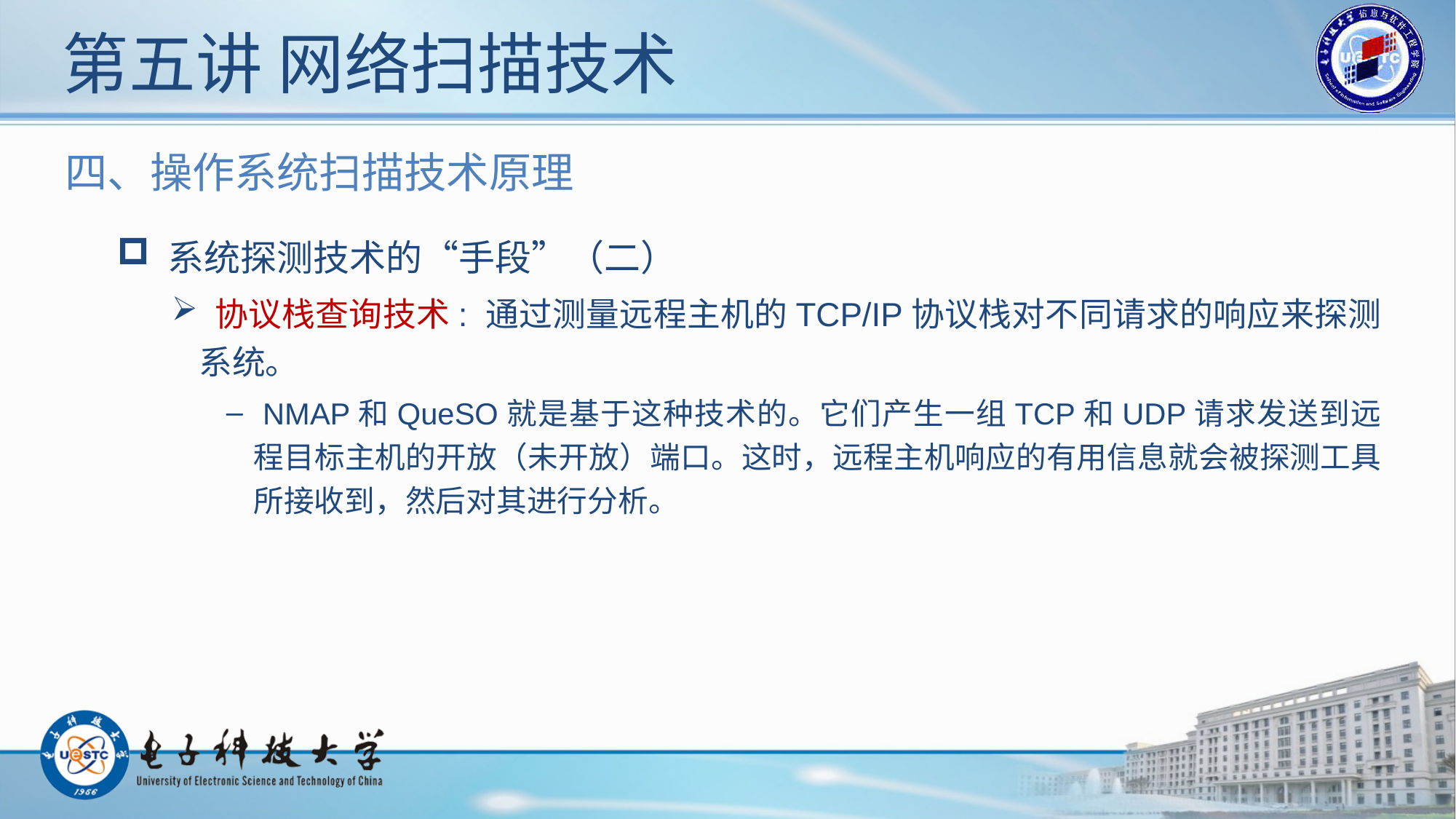

# 第五讲 网络扫描技术
四、操作系统扫描技术原理
 系统探测技术的“手段”（二）
 协议栈查询技术: 通过测量远程主机的TCP/IP协议栈对不同请求的响应来探测系统。
 NMAP和QueSO就是基于这种技术的。它们产生一组TCP和UDP请求发送到远程目标主机的开放（未开放）端口。这时，远程主机响应的有用信息就会被探测工具所接收到，然后对其进行分析。